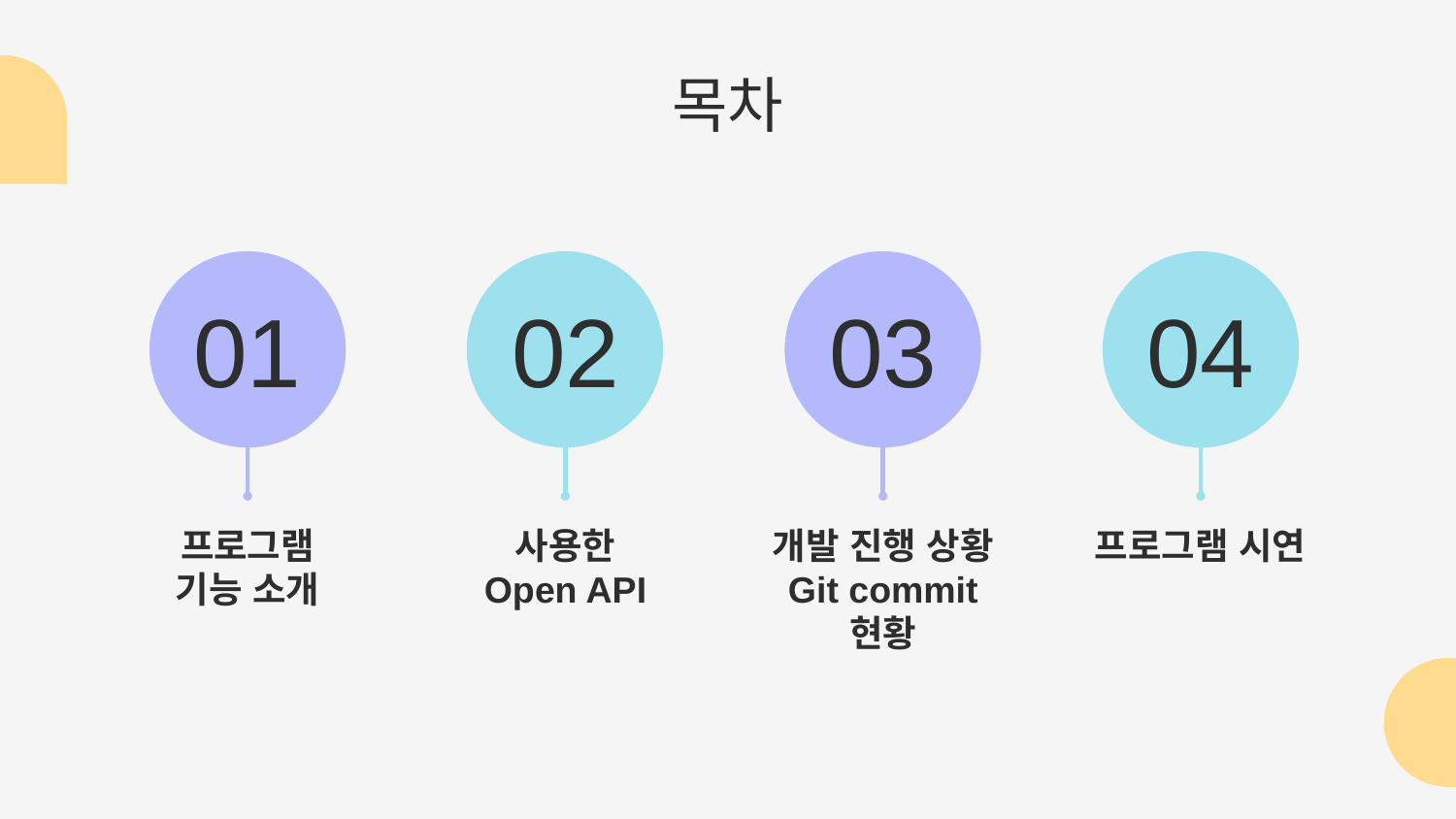

목차

01
02
03
04
프로그램
기능 소개
# 사용한 Open API
개발 진행 상황
Git commit 현황
프로그램 시연